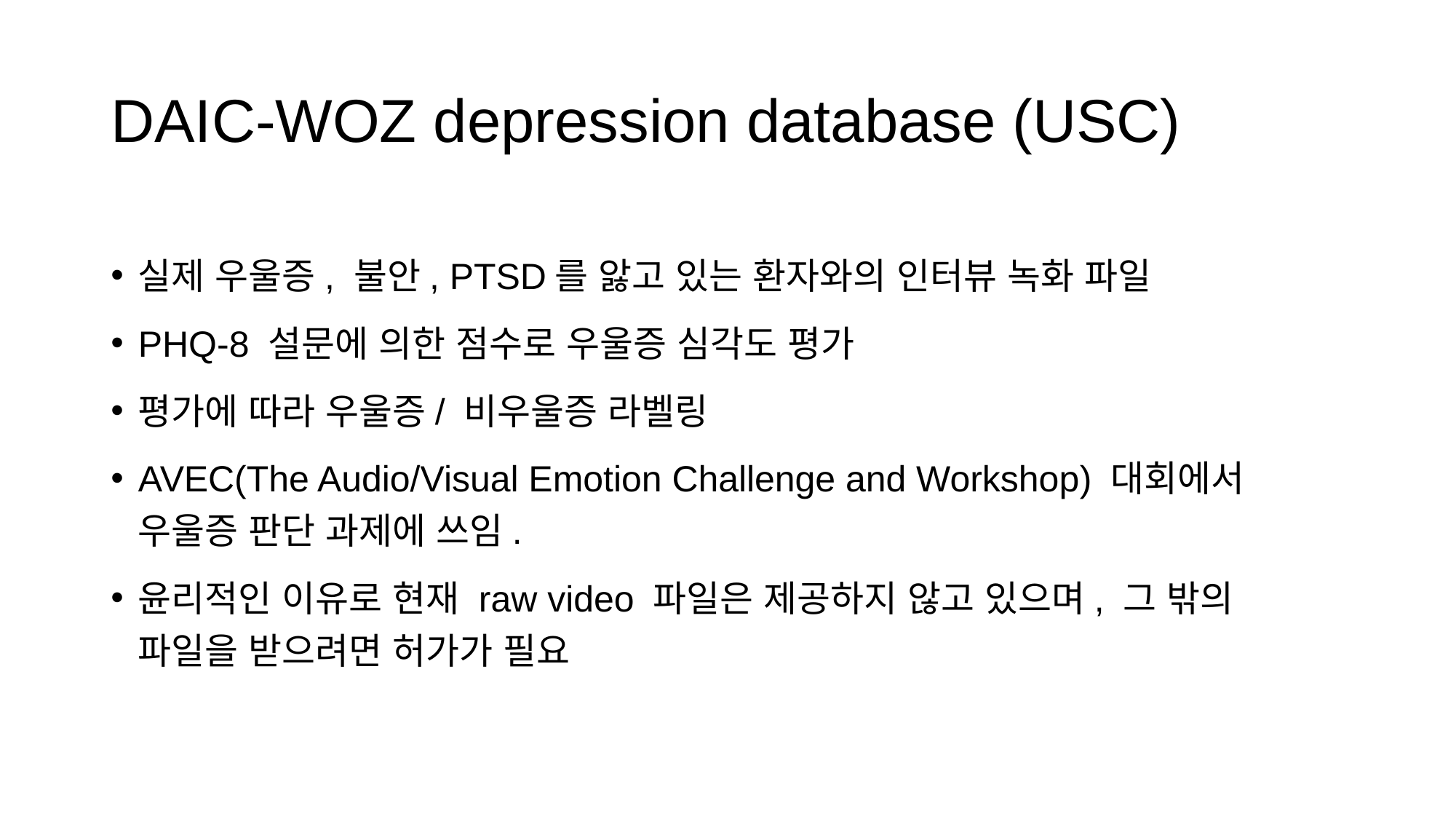

# DAIC-WOZ depression database (USC)
실제 우울증, 불안, PTSD를 앓고 있는 환자와의 인터뷰 녹화 파일
PHQ-8 설문에 의한 점수로 우울증 심각도 평가
평가에 따라 우울증/ 비우울증 라벨링
AVEC(The Audio/Visual Emotion Challenge and Workshop) 대회에서      우울증 판단 과제에 쓰임.
윤리적인 이유로 현재 raw video 파일은 제공하지 않고 있으며, 그 밖의 파일을 받으려면 허가가 필요